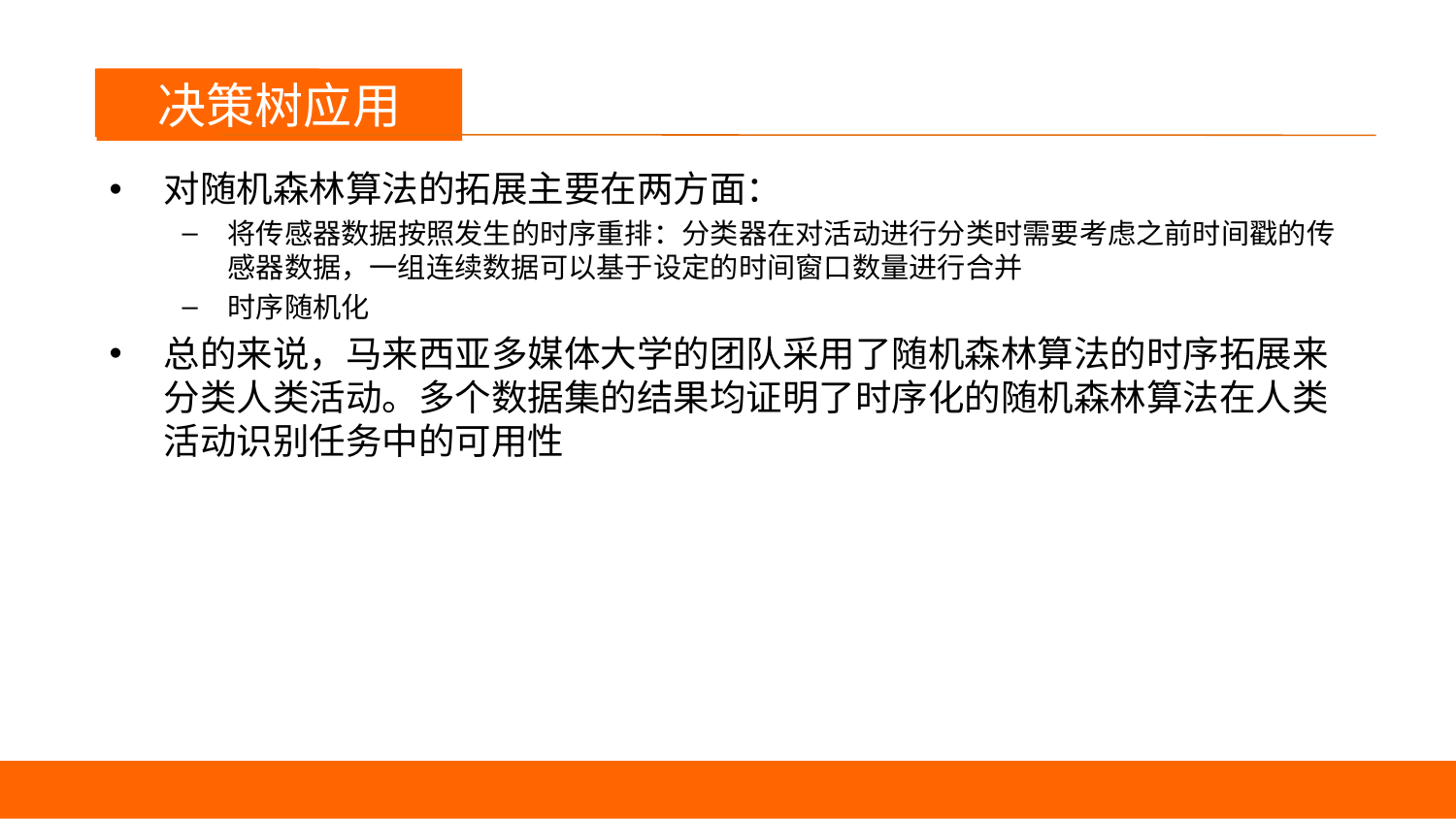

决策树应用
对随机森林算法的拓展主要在两方面：
将传感器数据按照发生的时序重排：分类器在对活动进行分类时需要考虑之前时间戳的传感器数据，一组连续数据可以基于设定的时间窗口数量进行合并
时序随机化
总的来说，马来西亚多媒体大学的团队采用了随机森林算法的时序拓展来分类人类活动。多个数据集的结果均证明了时序化的随机森林算法在人类活动识别任务中的可用性